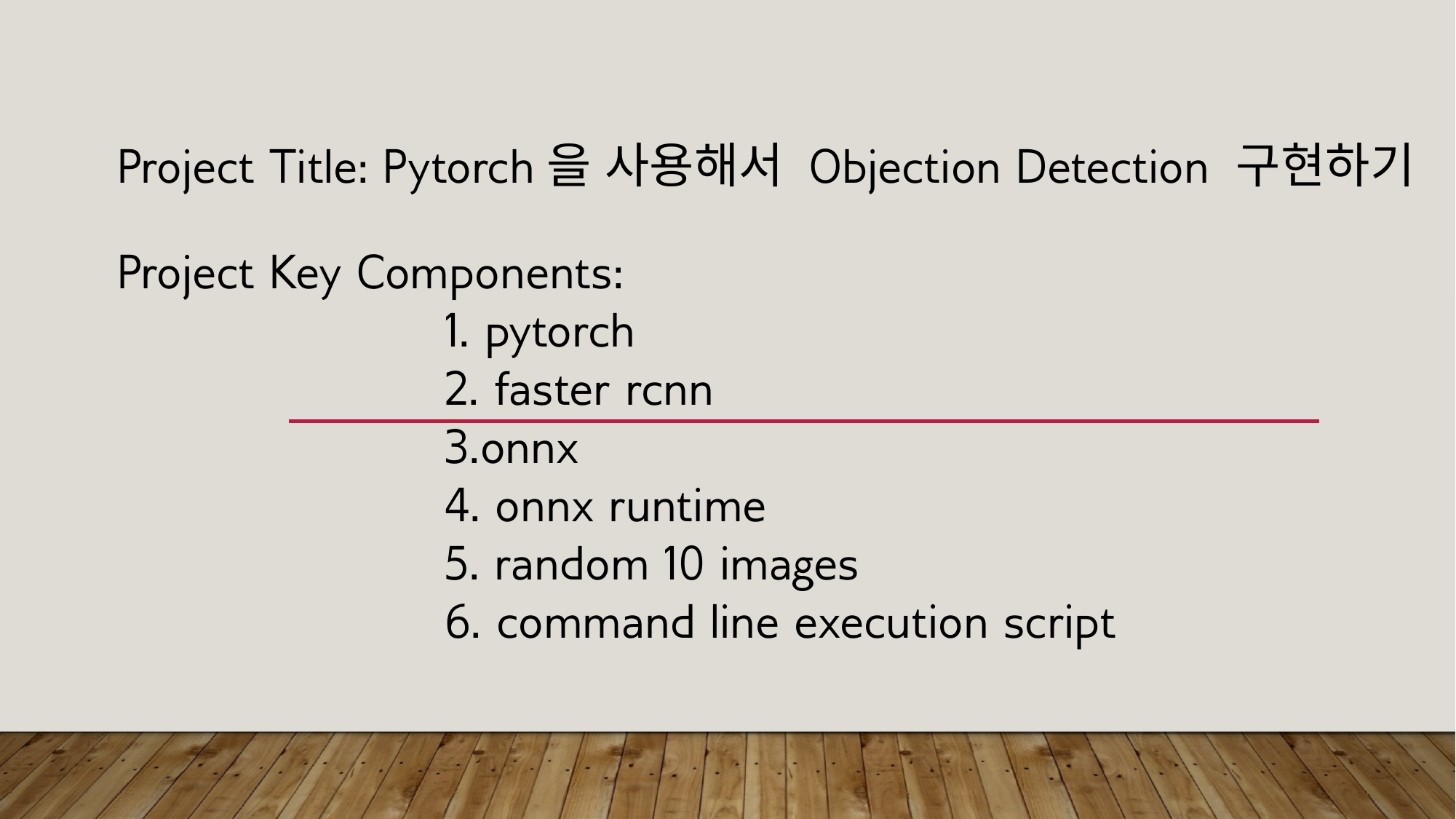

Project Title: Pytorch을 사용해서 Objection Detection 구현하기
Project Key Components:
 			1. pytorch
			2. faster rcnn
			3.onnx
			4. onnx runtime
			5. random 10 images
			6. command line execution script